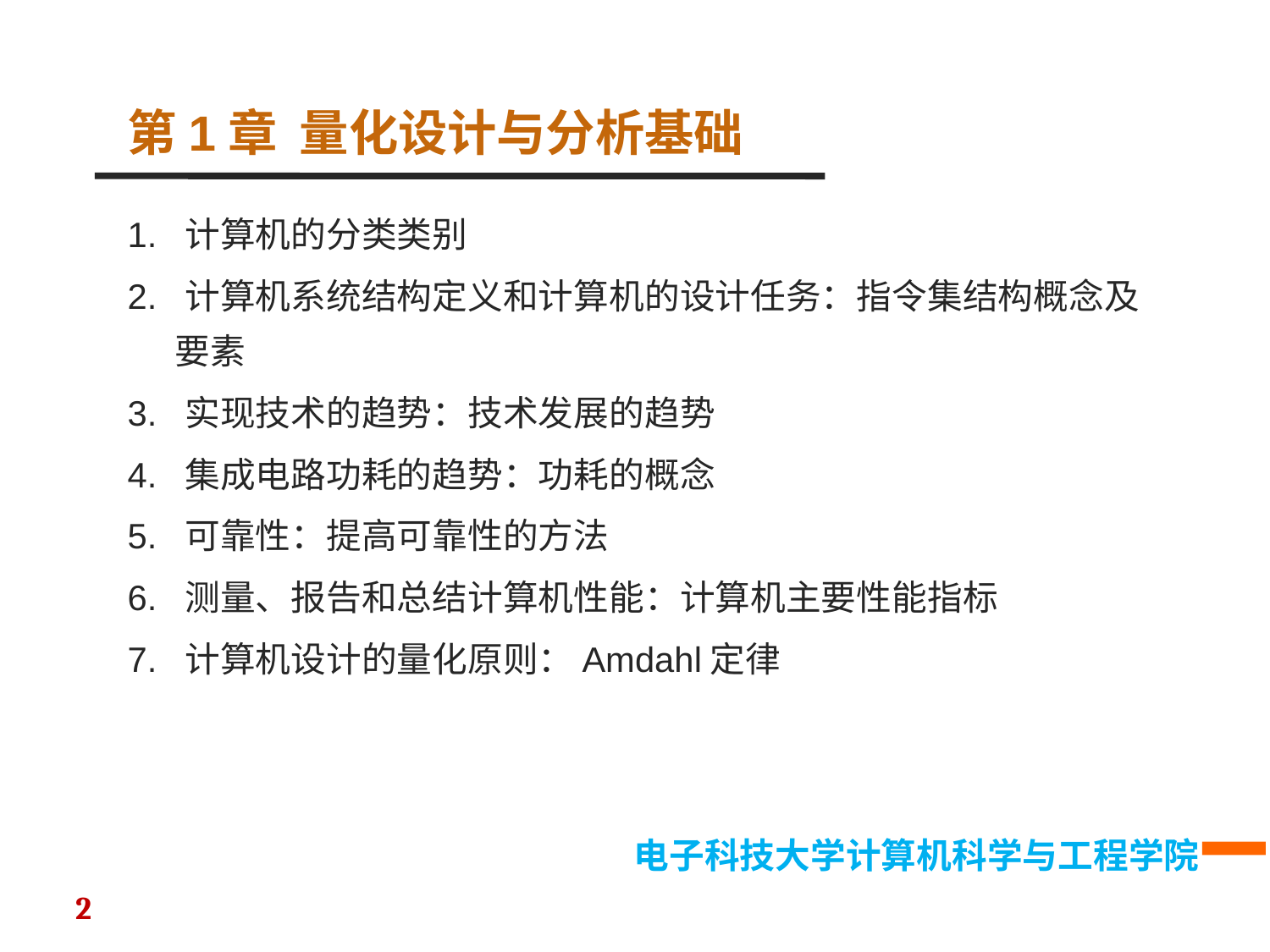

第1章  量化设计与分析基础
1.  计算机的分类类别
2.  计算机系统结构定义和计算机的设计任务：指令集结构概念及要素
3.  实现技术的趋势：技术发展的趋势
4.  集成电路功耗的趋势：功耗的概念
5.  可靠性：提高可靠性的方法
6.  测量、报告和总结计算机性能：计算机主要性能指标
7.  计算机设计的量化原则：Amdahl定律